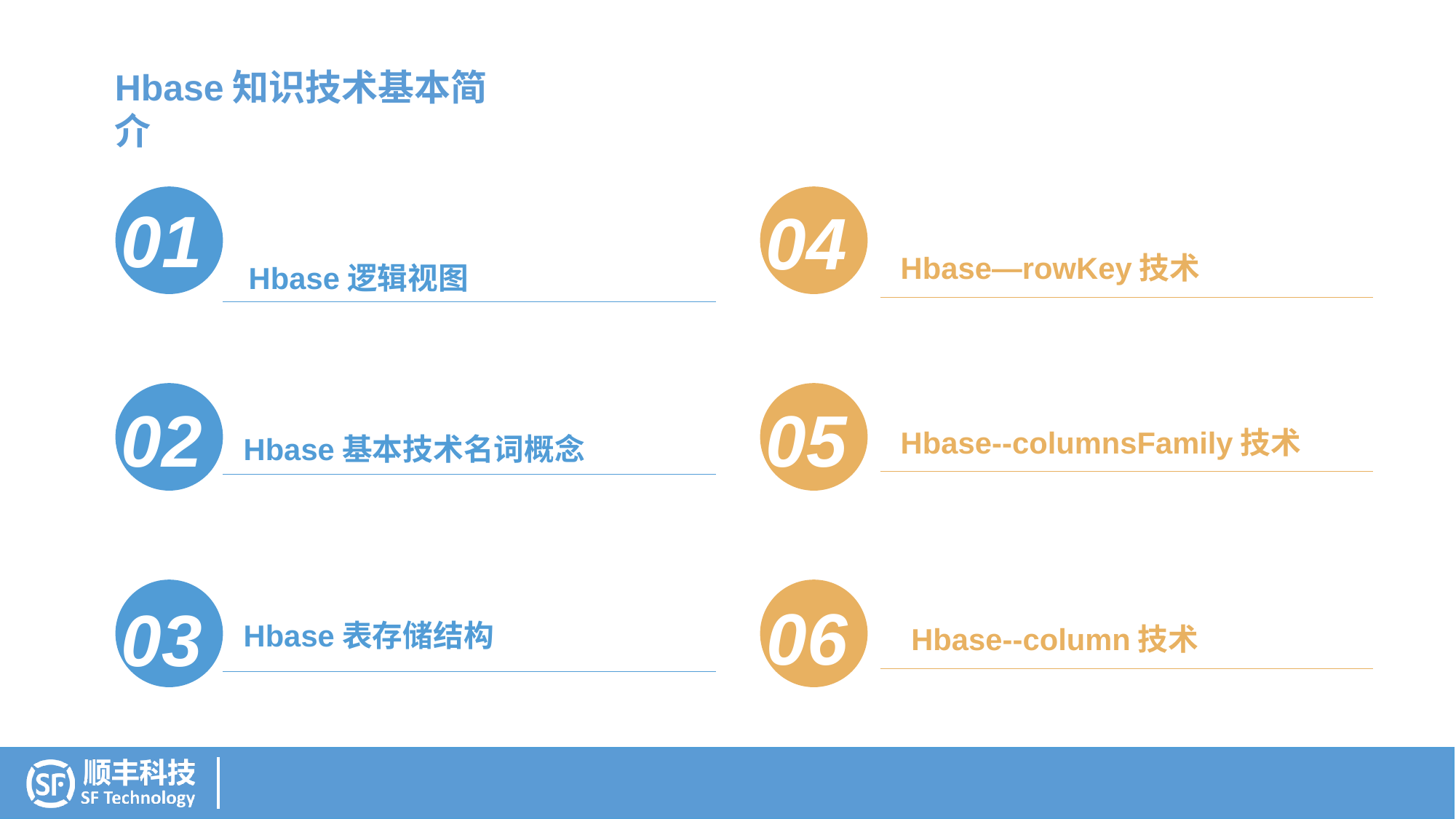

Hbase知识技术基本简介色

01
04
Hbase—rowKey技术
Hbase逻辑视图

02
05
Hbase--columnsFamily技术
Hbase基本技术名词概念
06

06
03
Hbase表存储结构
Hbase--column技术